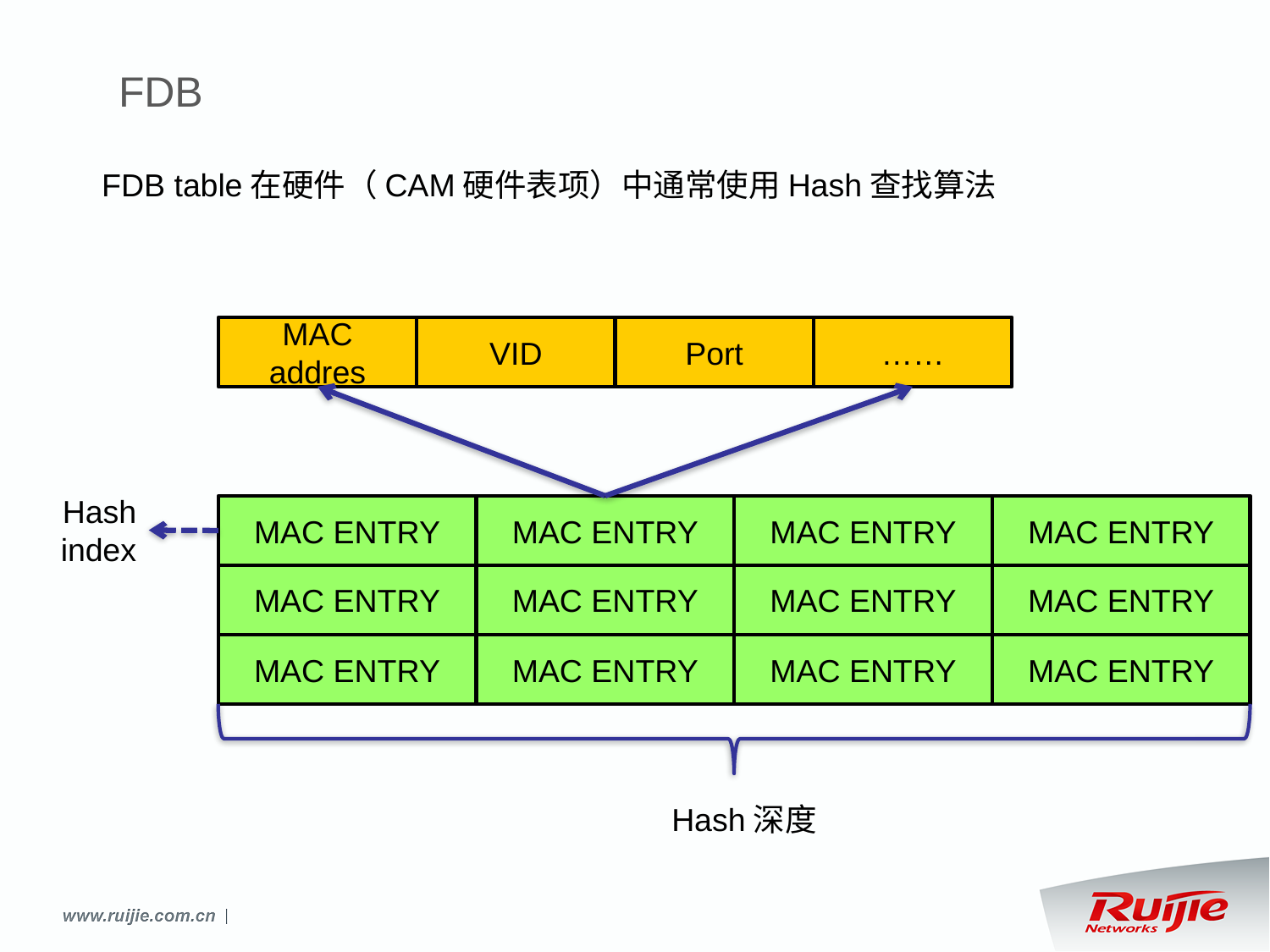

# FDB
FDB table在硬件（CAM硬件表项）中通常使用Hash查找算法

MAC addres
VID
Port
……
Hash index
MAC ENTRY
MAC ENTRY
MAC ENTRY
MAC ENTRY
MAC ENTRY
MAC ENTRY
MAC ENTRY
MAC ENTRY
MAC ENTRY
MAC ENTRY
MAC ENTRY
MAC ENTRY
Hash深度